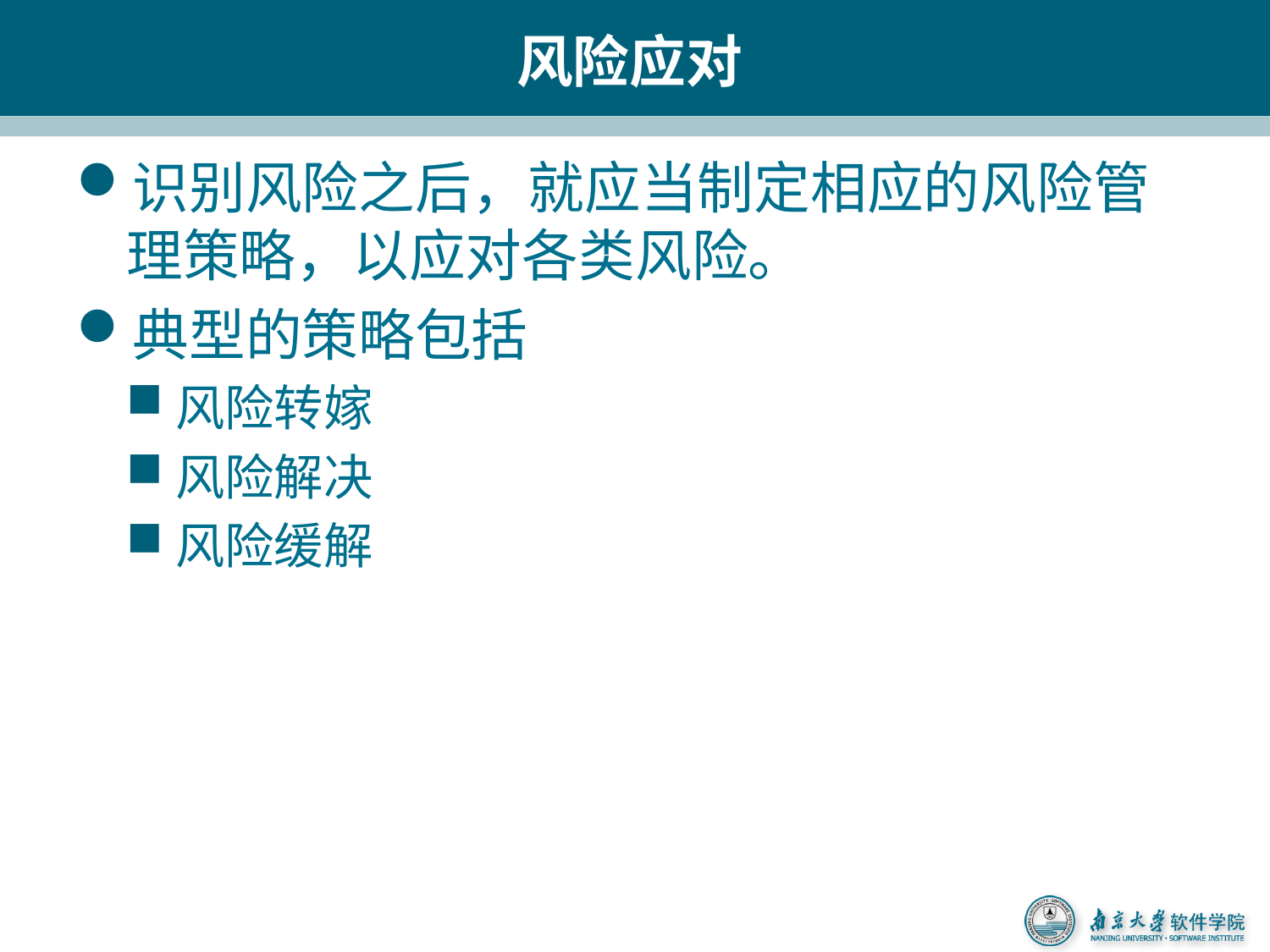

# 风险应对
识别风险之后，就应当制定相应的风险管理策略，以应对各类风险。
典型的策略包括
风险转嫁
风险解决
风险缓解